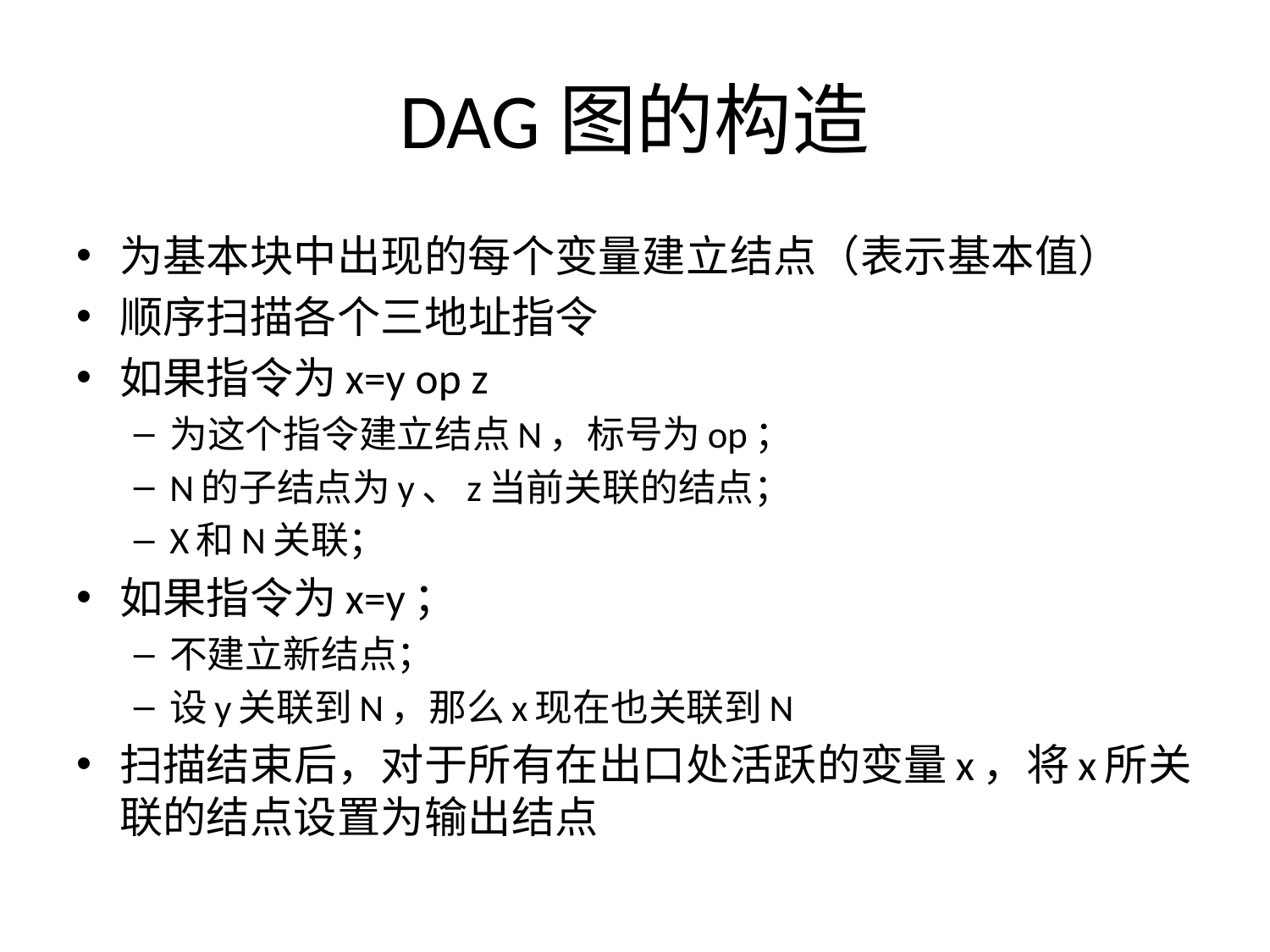

# DAG图的构造
为基本块中出现的每个变量建立结点（表示基本值）
顺序扫描各个三地址指令
如果指令为x=y op z
为这个指令建立结点N，标号为op；
N的子结点为y、z当前关联的结点；
X和N关联；
如果指令为x=y；
不建立新结点；
设y关联到N，那么x现在也关联到N
扫描结束后，对于所有在出口处活跃的变量x，将x所关联的结点设置为输出结点